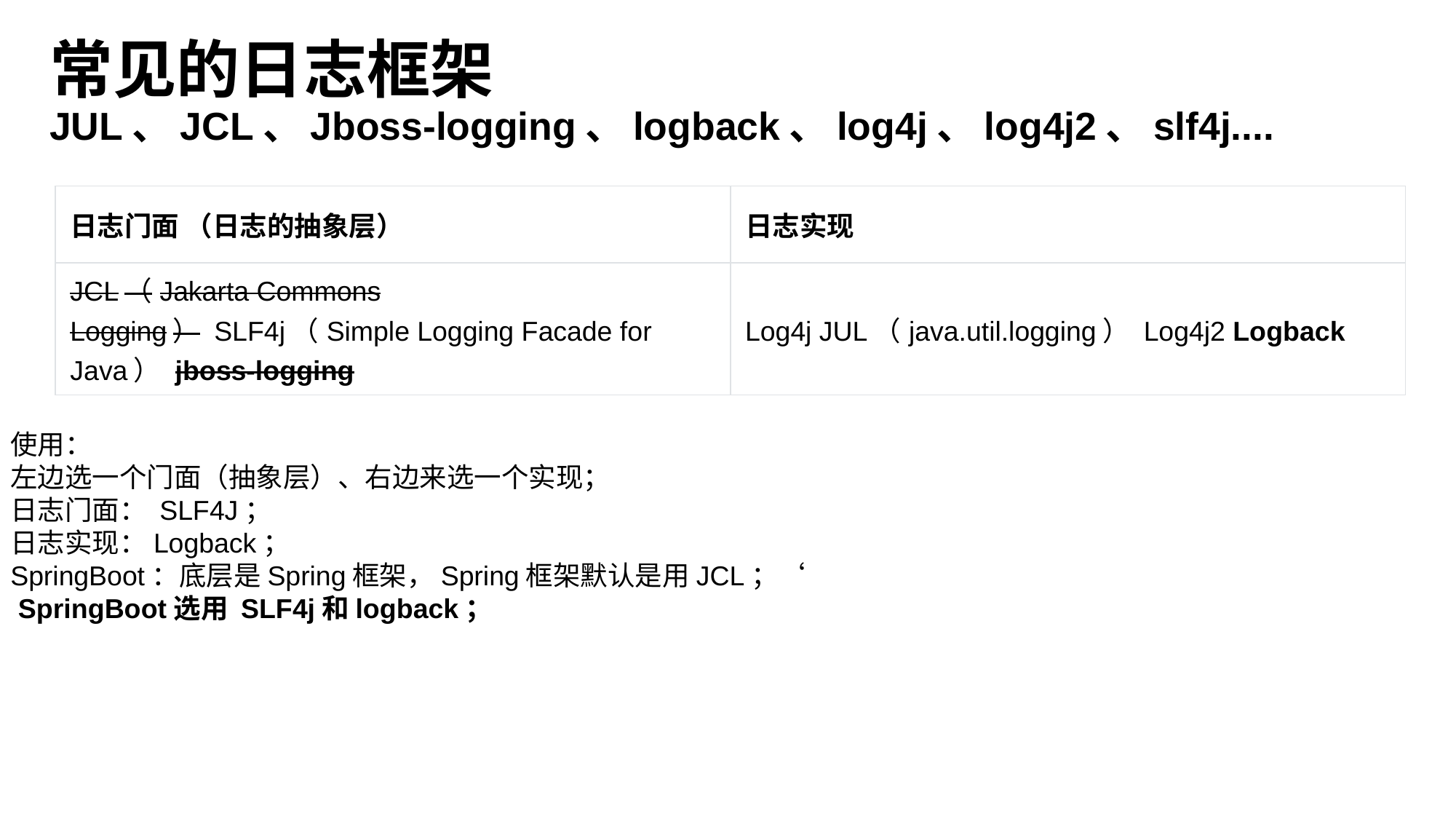

# 常见的日志框架 JUL、JCL、Jboss-logging、logback、log4j、log4j2、slf4j....
| 日志门面 （日志的抽象层） | 日志实现 |
| --- | --- |
| JCL（Jakarta Commons Logging） SLF4j（Simple Logging Facade for Java） jboss-logging | Log4j JUL（java.util.logging） Log4j2 Logback |
使用：
左边选一个门面（抽象层）、右边来选一个实现；
日志门面： SLF4J；
日志实现：Logback；
SpringBoot：底层是Spring框架，Spring框架默认是用JCL；‘
​ SpringBoot选用 SLF4j和logback；